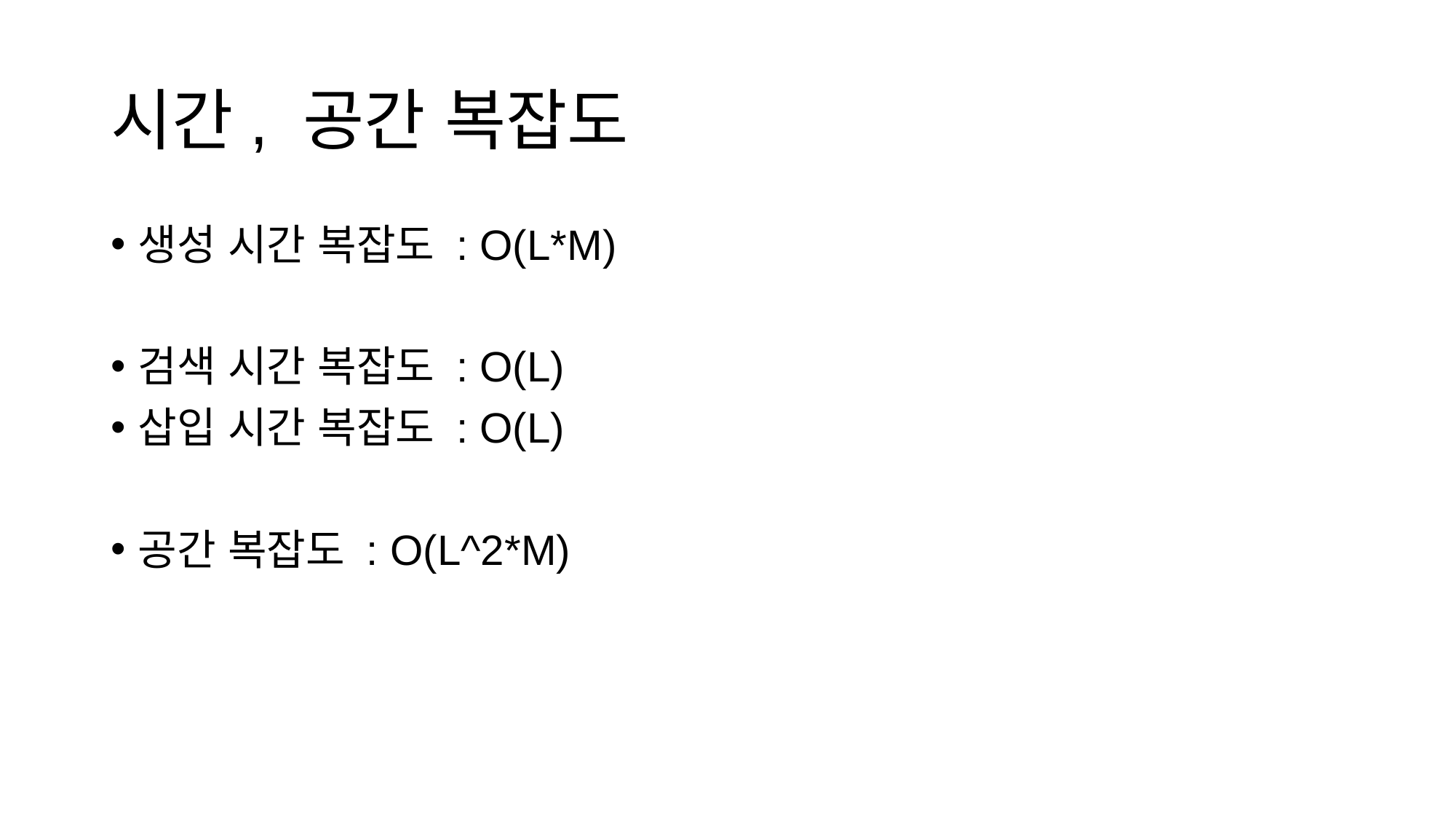

# 시간, 공간 복잡도
생성 시간 복잡도 : O(L*M)

검색 시간 복잡도 : O(L)
삽입 시간 복잡도 : O(L)

공간 복잡도 : O(L^2*M)